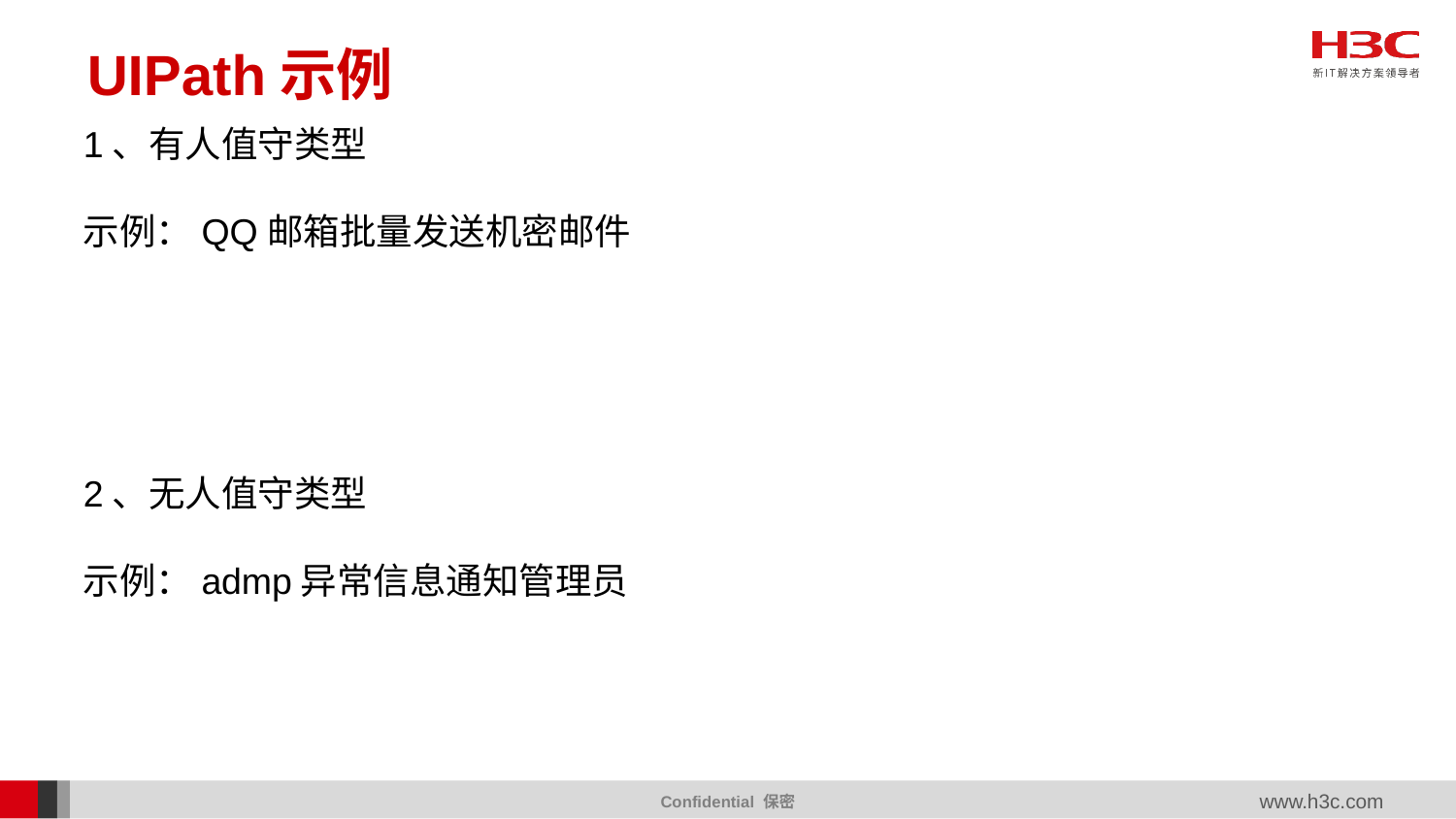

UIPath示例
1、有人值守类型

示例：QQ邮箱批量发送机密邮件

2、无人值守类型

示例：admp异常信息通知管理员